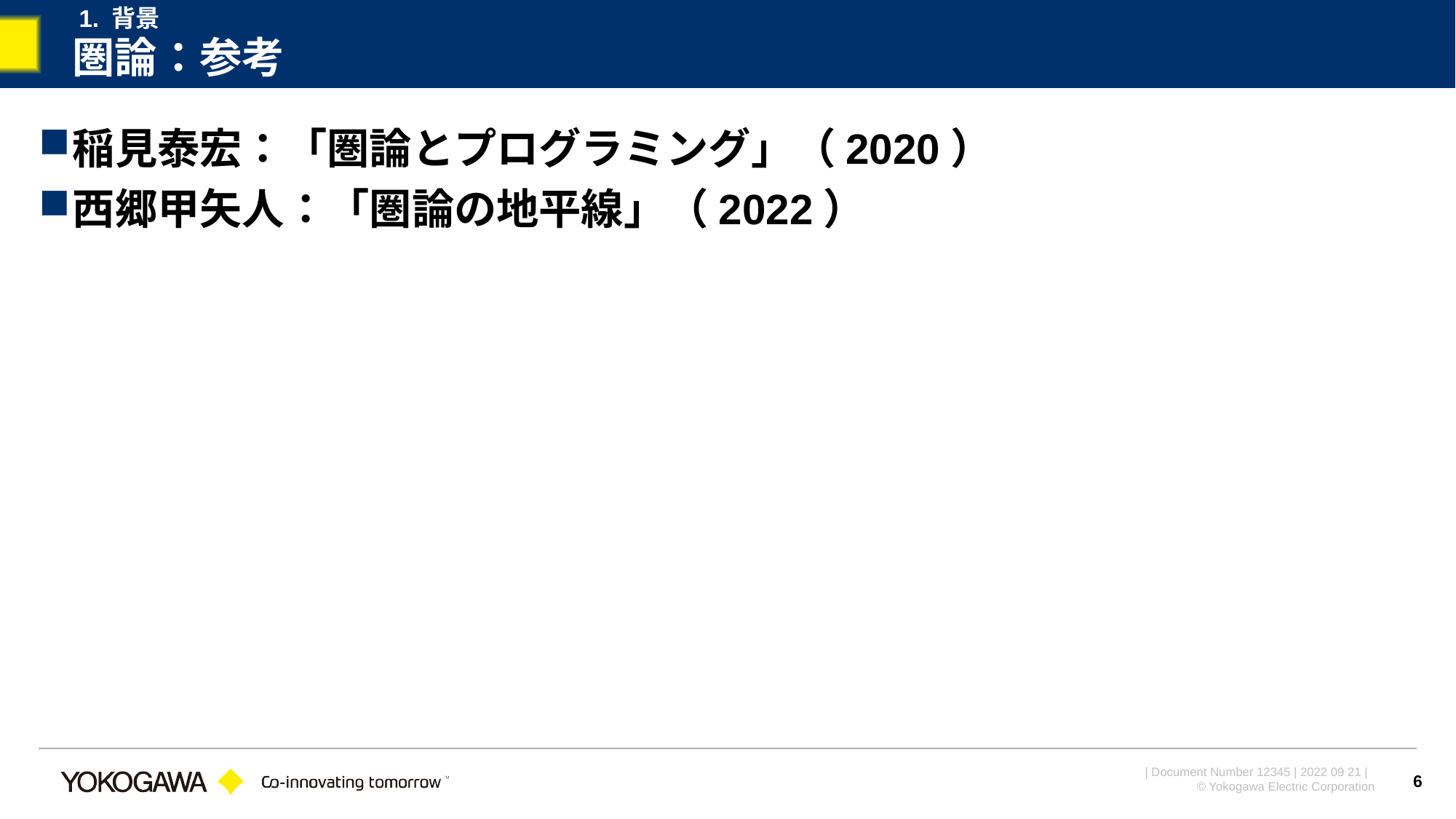

1. 背景
# 圏論：参考
稲見泰宏：「圏論とプログラミング」（2020）
西郷甲矢人：「圏論の地平線」（2022）
6